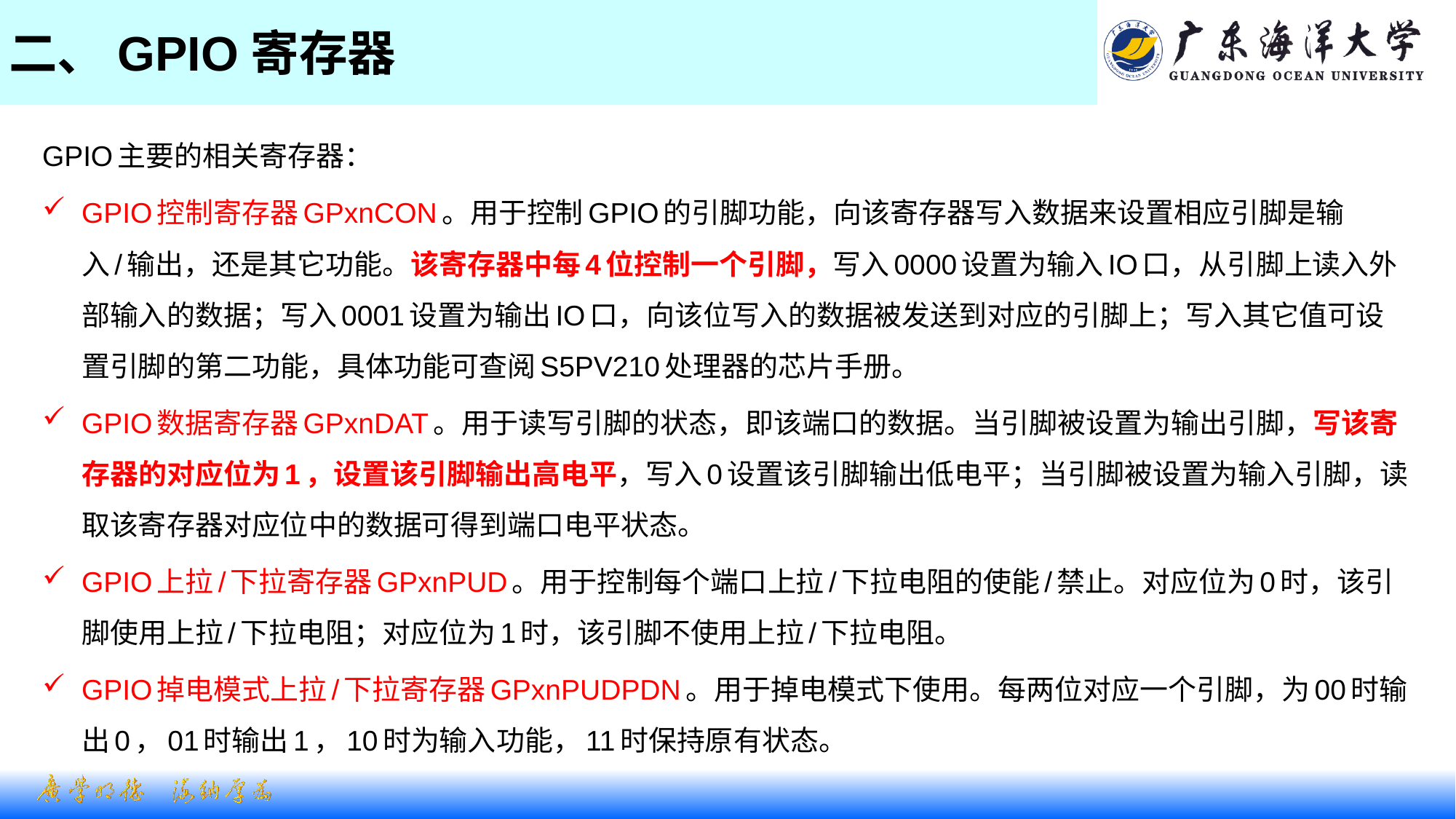

# 二、GPIO寄存器
GPIO主要的相关寄存器：
GPIO控制寄存器GPxnCON。用于控制GPIO的引脚功能，向该寄存器写入数据来设置相应引脚是输入/输出，还是其它功能。该寄存器中每4位控制一个引脚，写入0000设置为输入IO口，从引脚上读入外部输入的数据；写入0001设置为输出IO口，向该位写入的数据被发送到对应的引脚上；写入其它值可设置引脚的第二功能，具体功能可查阅S5PV210处理器的芯片手册。
GPIO数据寄存器GPxnDAT。用于读写引脚的状态，即该端口的数据。当引脚被设置为输出引脚，写该寄存器的对应位为1，设置该引脚输出高电平，写入0设置该引脚输出低电平；当引脚被设置为输入引脚，读取该寄存器对应位中的数据可得到端口电平状态。
GPIO上拉/下拉寄存器GPxnPUD。用于控制每个端口上拉/下拉电阻的使能/禁止。对应位为0时，该引脚使用上拉/下拉电阻；对应位为1时，该引脚不使用上拉/下拉电阻。
GPIO掉电模式上拉/下拉寄存器GPxnPUDPDN。用于掉电模式下使用。每两位对应一个引脚，为00时输出0，01时输出1，10时为输入功能，11时保持原有状态。